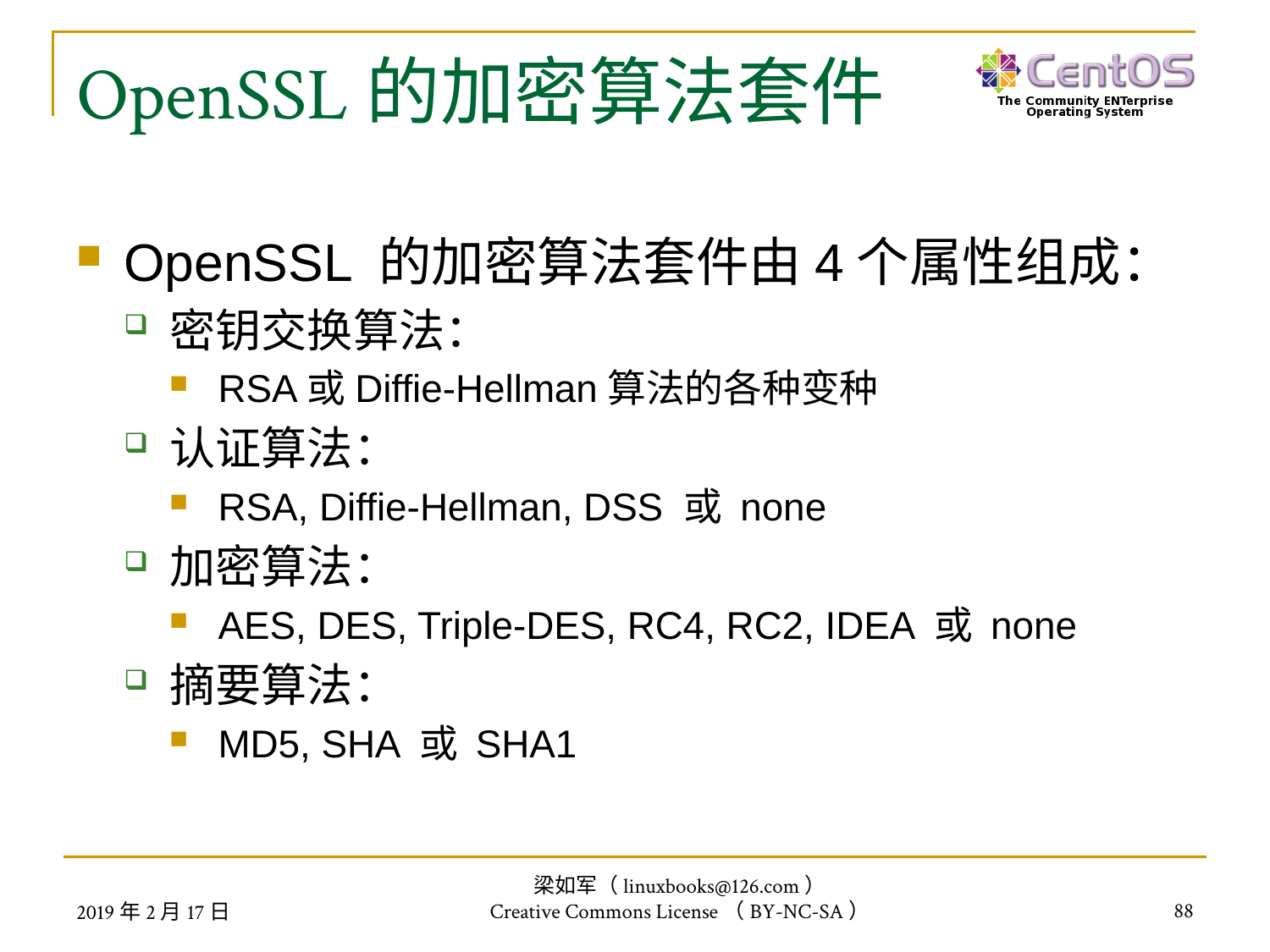

# OpenSSL的加密算法套件
OpenSSL 的加密算法套件由4个属性组成：
密钥交换算法：
RSA或Diffie-Hellman算法的各种变种
认证算法：
RSA, Diffie-Hellman, DSS 或 none
加密算法：
AES, DES, Triple-DES, RC4, RC2, IDEA 或 none
摘要算法：
MD5, SHA 或 SHA1
梁如军（linuxbooks@126.com）
Creative Commons License（BY-NC-SA）
2019年2月17日
88